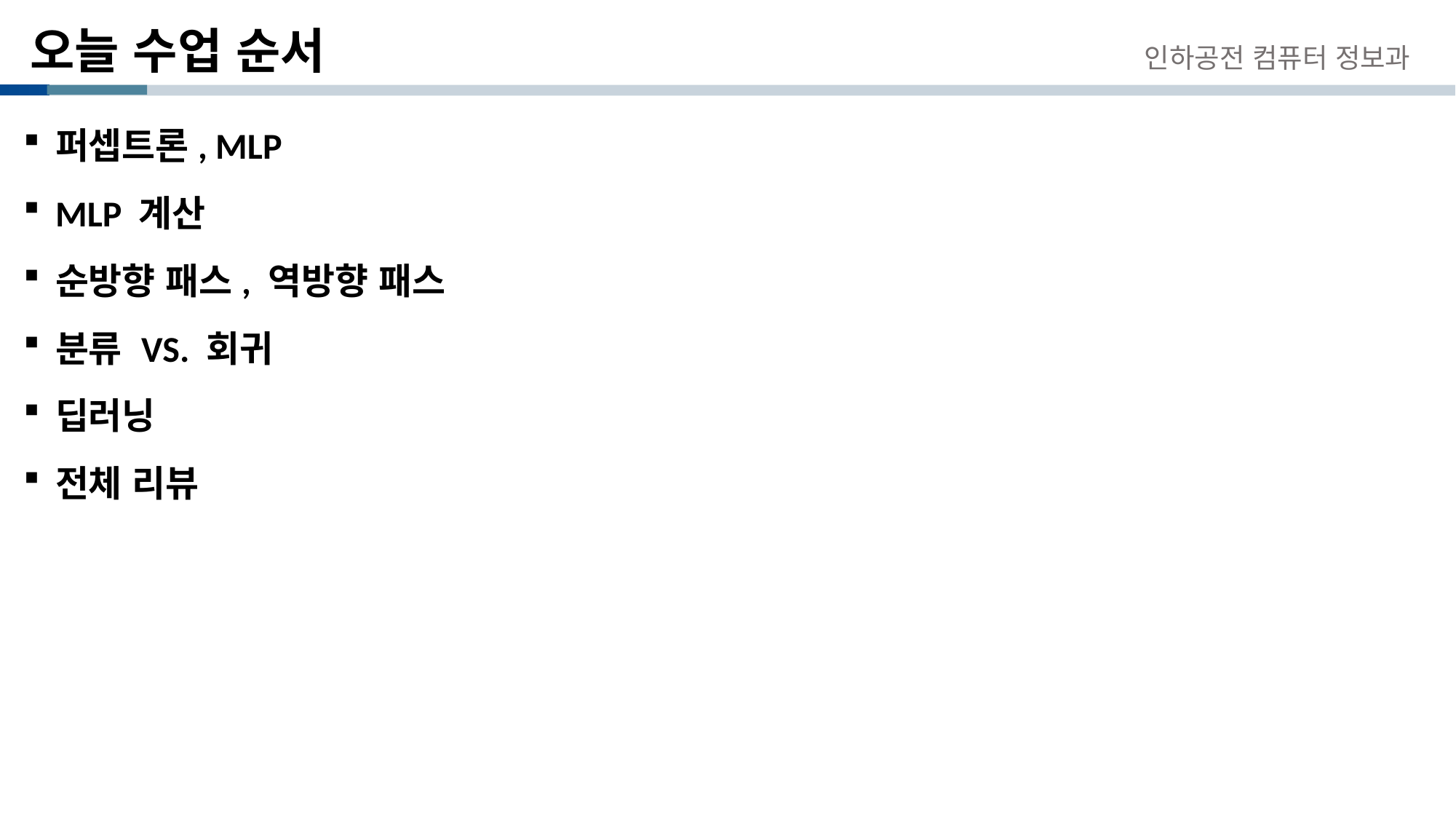

# 오늘 수업 순서
인하공전 컴퓨터 정보과
퍼셉트론, MLP
MLP 계산
순방향 패스, 역방향 패스
분류 VS. 회귀
딥러닝
전체 리뷰